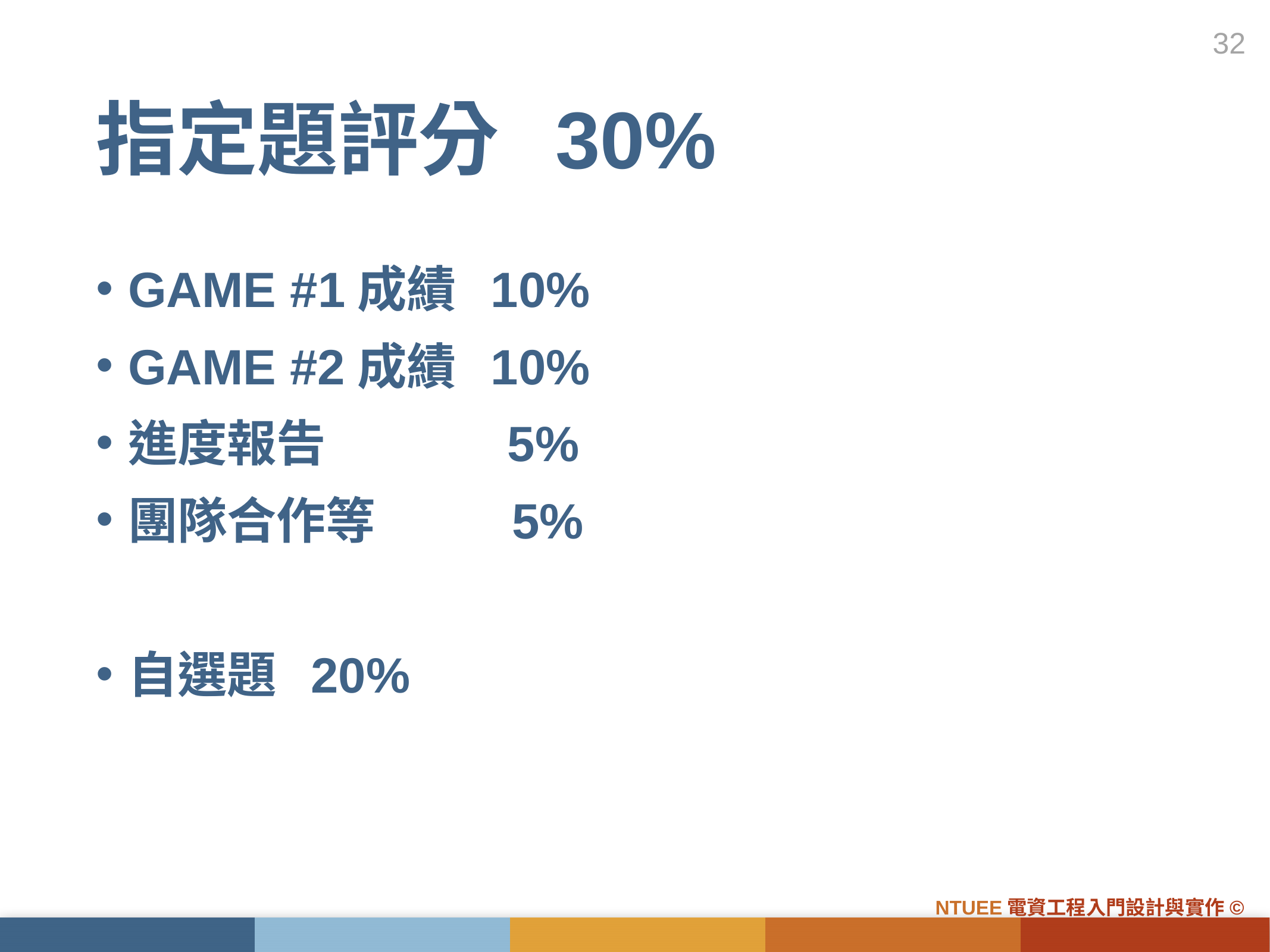

32
# 指定題評分  30%
GAME #1成績  10%
GAME #2成績  10%
進度報告               5%
團隊合作等           5%

自選題  20%